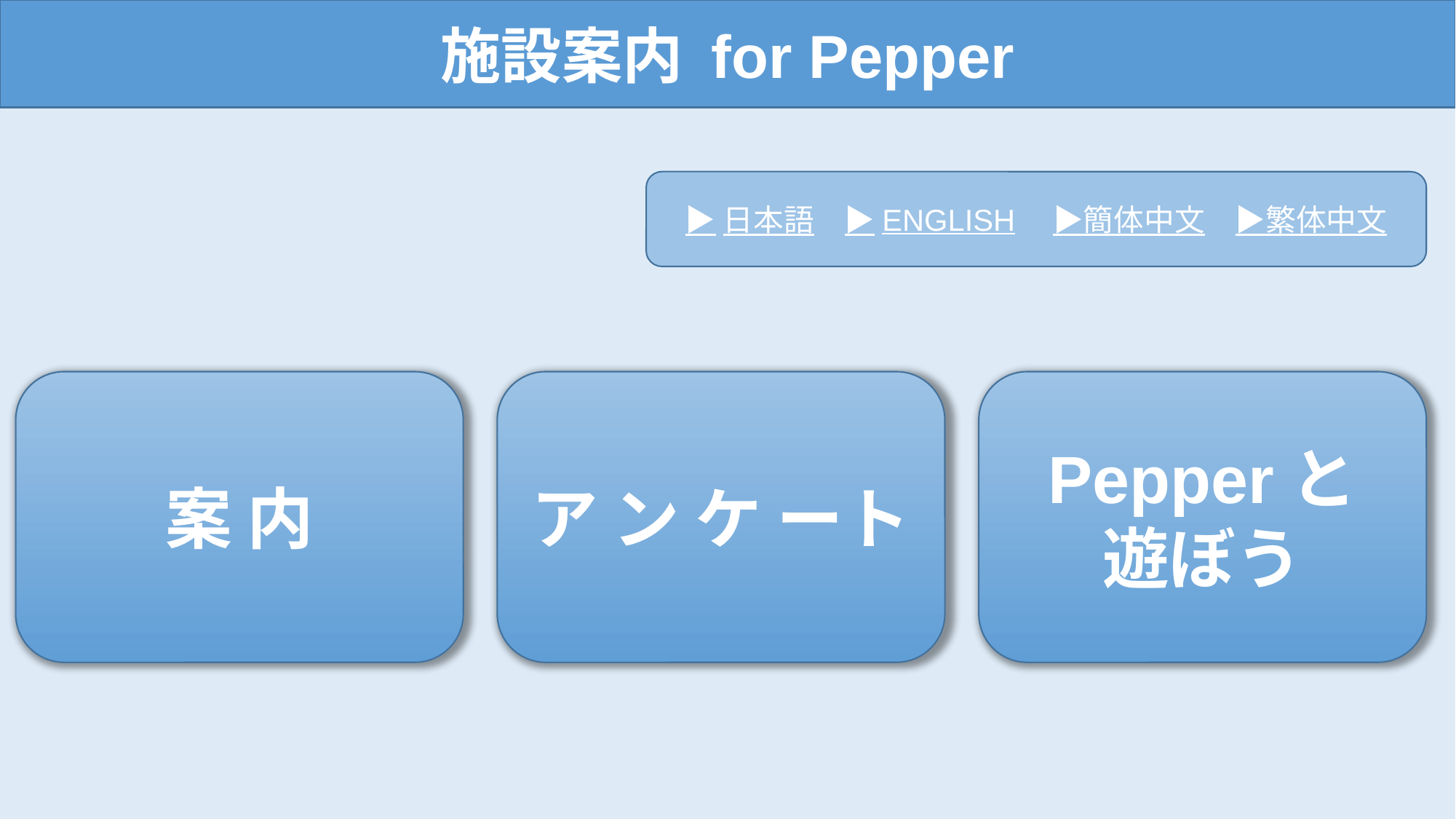

施設案内 for Pepper
▶日本語　▶ENGLISH　▶簡体中文　▶繁体中文
案 内
ア ン ケ ート
Pepperと
遊ぼう